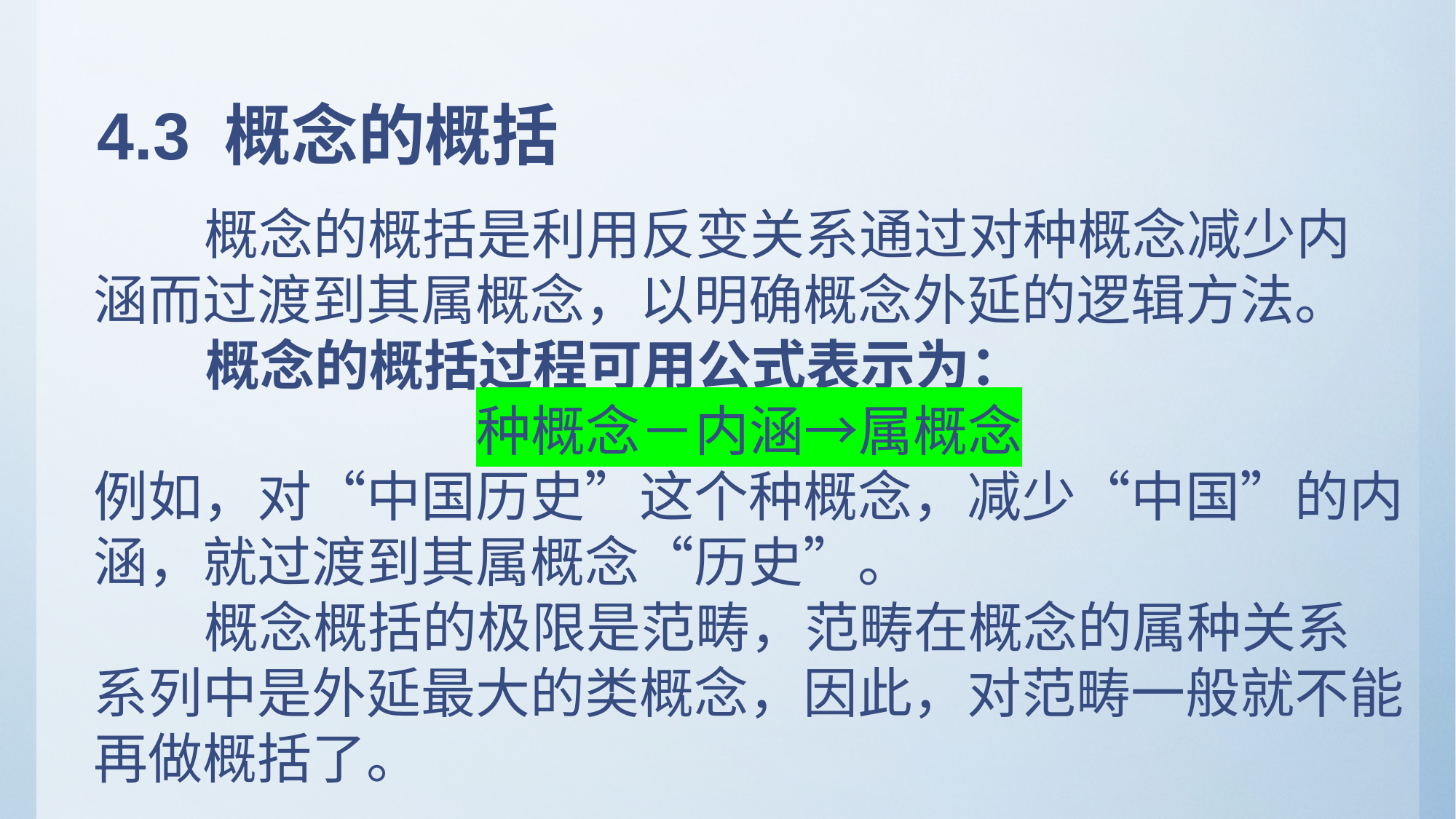

# 4.3 概念的概括
        概念的概括是利用反变关系通过对种概念减少内涵而过渡到其属概念，以明确概念外延的逻辑方法。
        概念的概括过程可用公式表示为：
种概念－内涵→属概念
例如，对“中国历史”这个种概念，减少“中国”的内涵，就过渡到其属概念“历史”。
        概念概括的极限是范畴，范畴在概念的属种关系系列中是外延最大的类概念，因此，对范畴一般就不能再做概括了。